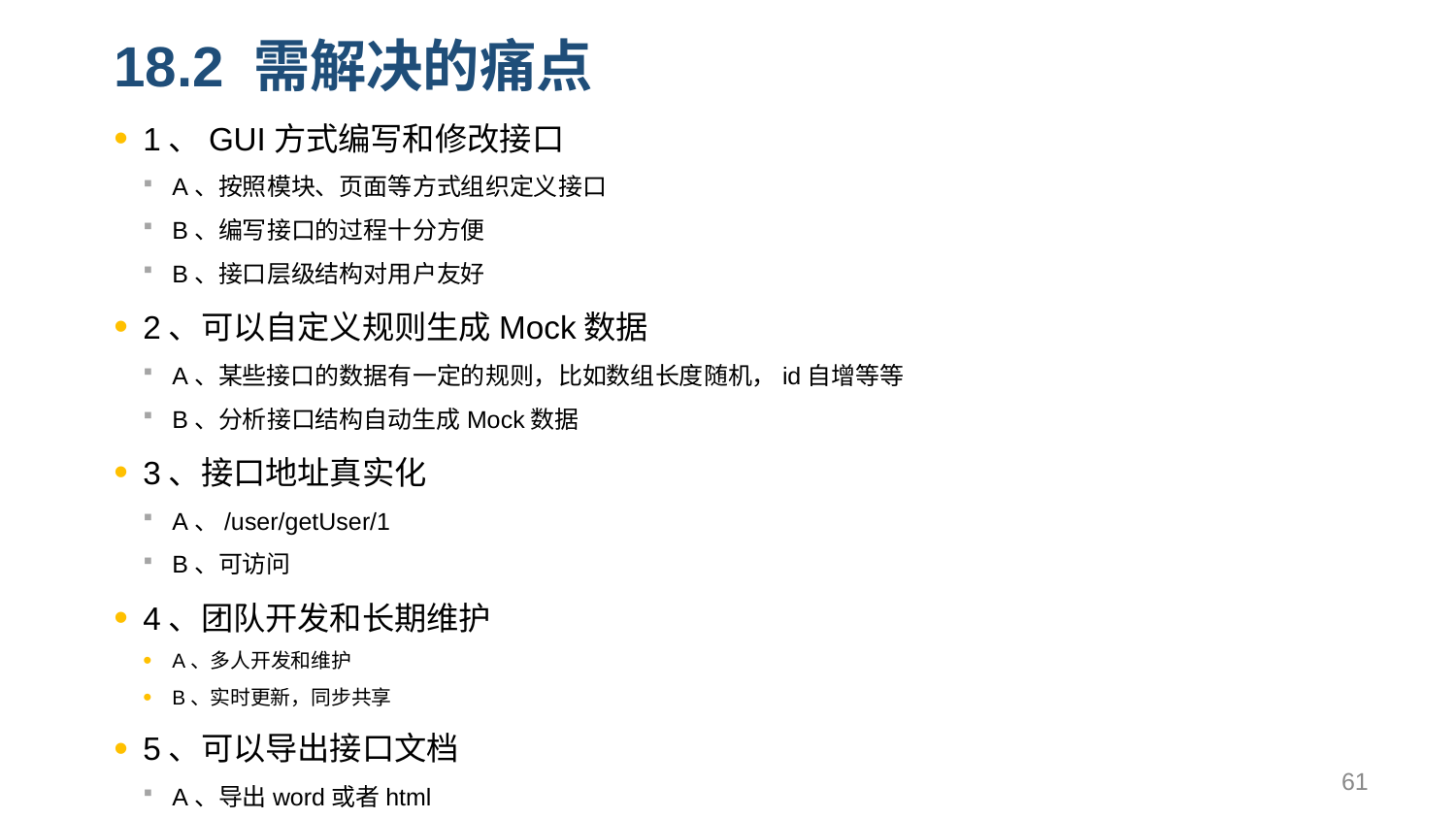

# 18.2 需解决的痛点
1、GUI方式编写和修改接口
A、按照模块、页面等方式组织定义接口
B、编写接口的过程十分方便
B、接口层级结构对用户友好
2、可以自定义规则生成Mock数据
A、某些接口的数据有一定的规则，比如数组长度随机，id自增等等
B、分析接口结构自动生成Mock数据
3、接口地址真实化
A、/user/getUser/1
B、可访问
4、团队开发和长期维护
A、多人开发和维护
B、实时更新，同步共享
5、可以导出接口文档
A、导出word或者html

61